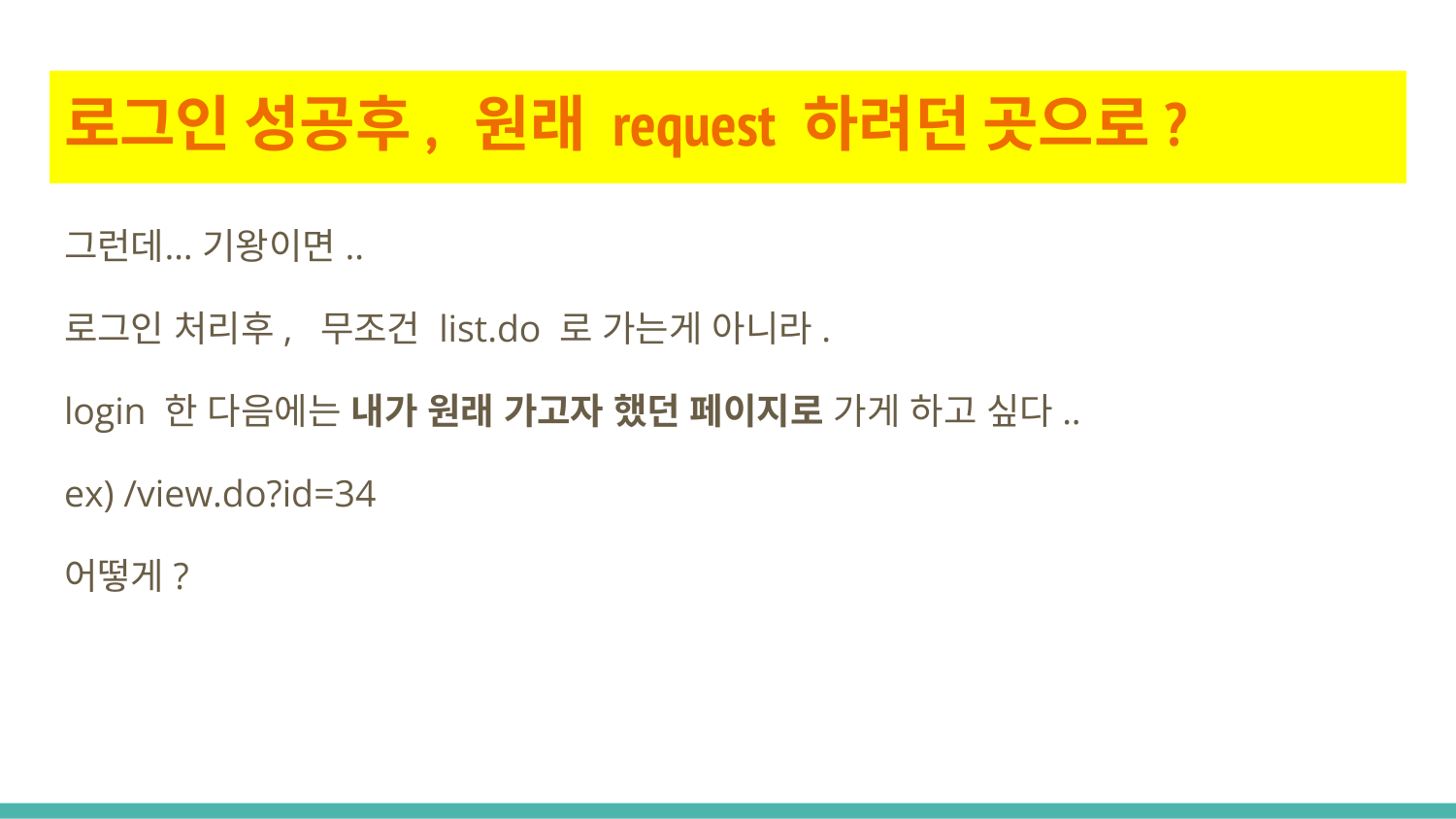

# 로그인 성공후,  원래 request 하려던 곳으로?
그런데… 기왕이면..
로그인 처리후,  무조건 list.do 로 가는게 아니라.
login 한 다음에는 내가 원래 가고자 했던 페이지로 가게 하고 싶다..
ex) /view.do?id=34
어떻게?